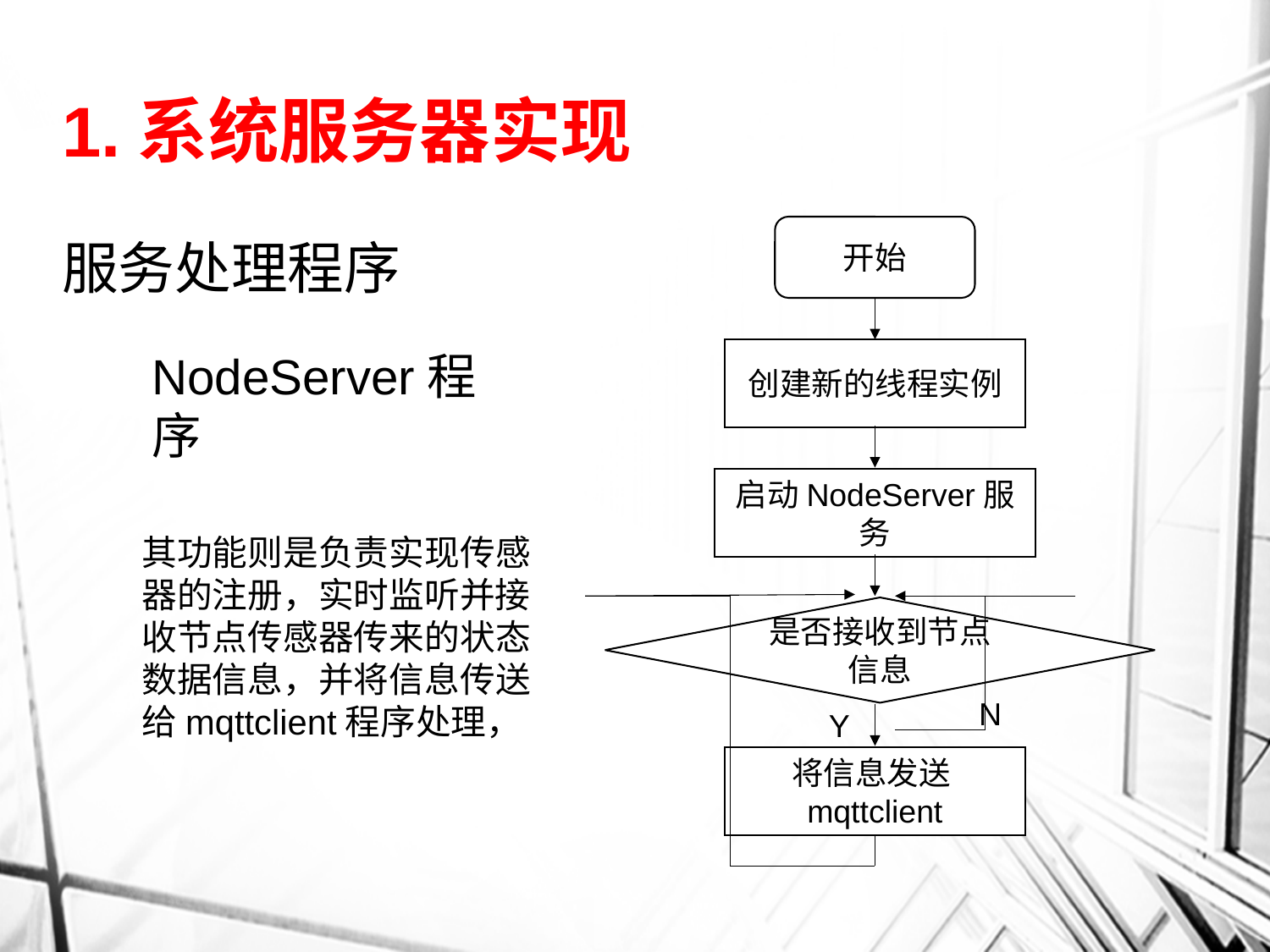

1.系统服务器实现
开始
创建新的线程实例
启动NodeServer服务
是否接收到节点信息
将信息发送mqttclient
N
Y
服务处理程序
NodeServer程序
其功能则是负责实现传感器的注册，实时监听并接收节点传感器传来的状态数据信息，并将信息传送给mqttclient程序处理，